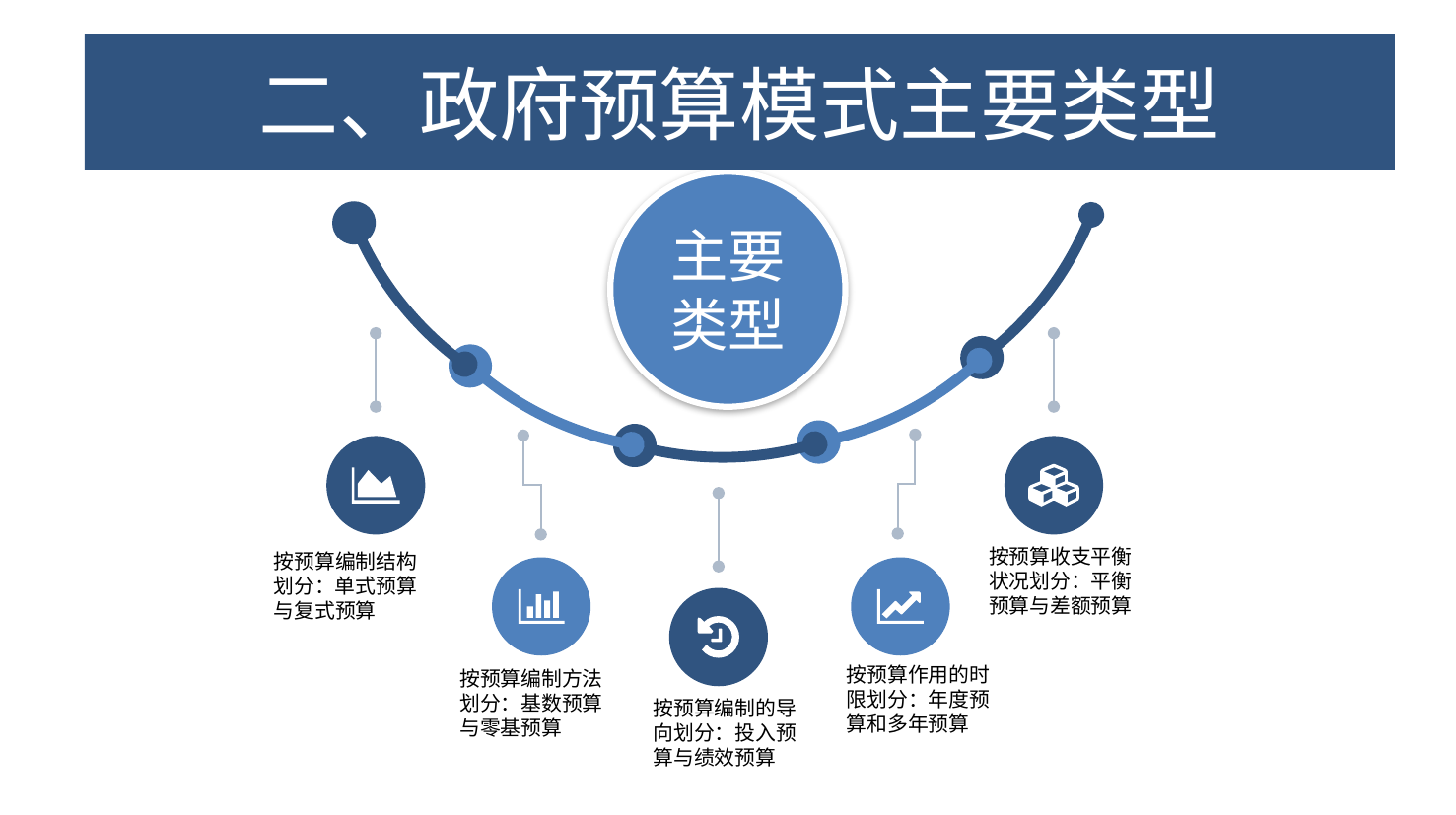

第四节  政府预算模式
二、政府预算模式主要类型
主要类型

按预算收支平衡状况划分：平衡预算与差额预算
按预算编制结构划分：单式预算与复式预算

按预算作用的时限划分：年度预算和多年预算
按预算编制方法划分：基数预算与零基预算
按预算编制的导向划分：投入预算与绩效预算